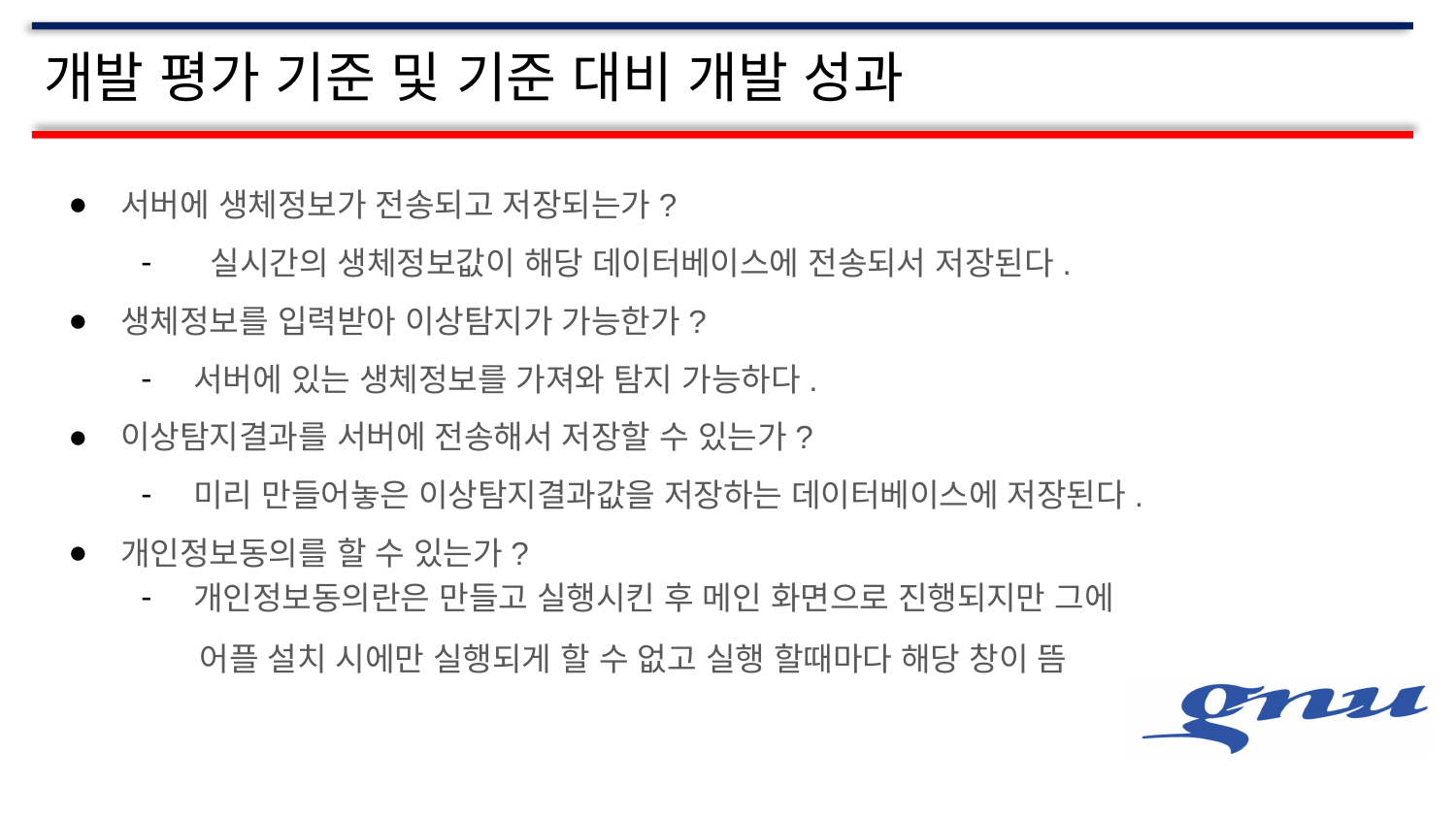

# 개발 평가 기준 및 기준 대비 개발 성과
서버에 생체정보가 전송되고 저장되는가?
 실시간의 생체정보값이 해당 데이터베이스에 전송되서 저장된다.
생체정보를 입력받아 이상탐지가 가능한가?
서버에 있는 생체정보를 가져와 탐지 가능하다.
이상탐지결과를 서버에 전송해서 저장할 수 있는가?
미리 만들어놓은 이상탐지결과값을 저장하는 데이터베이스에 저장된다.
개인정보동의를 할 수 있는가?
개인정보동의란은 만들고 실행시킨 후 메인 화면으로 진행되지만 그에
                어플 설치 시에만 실행되게 할 수 없고 실행 할때마다 해당 창이 뜸